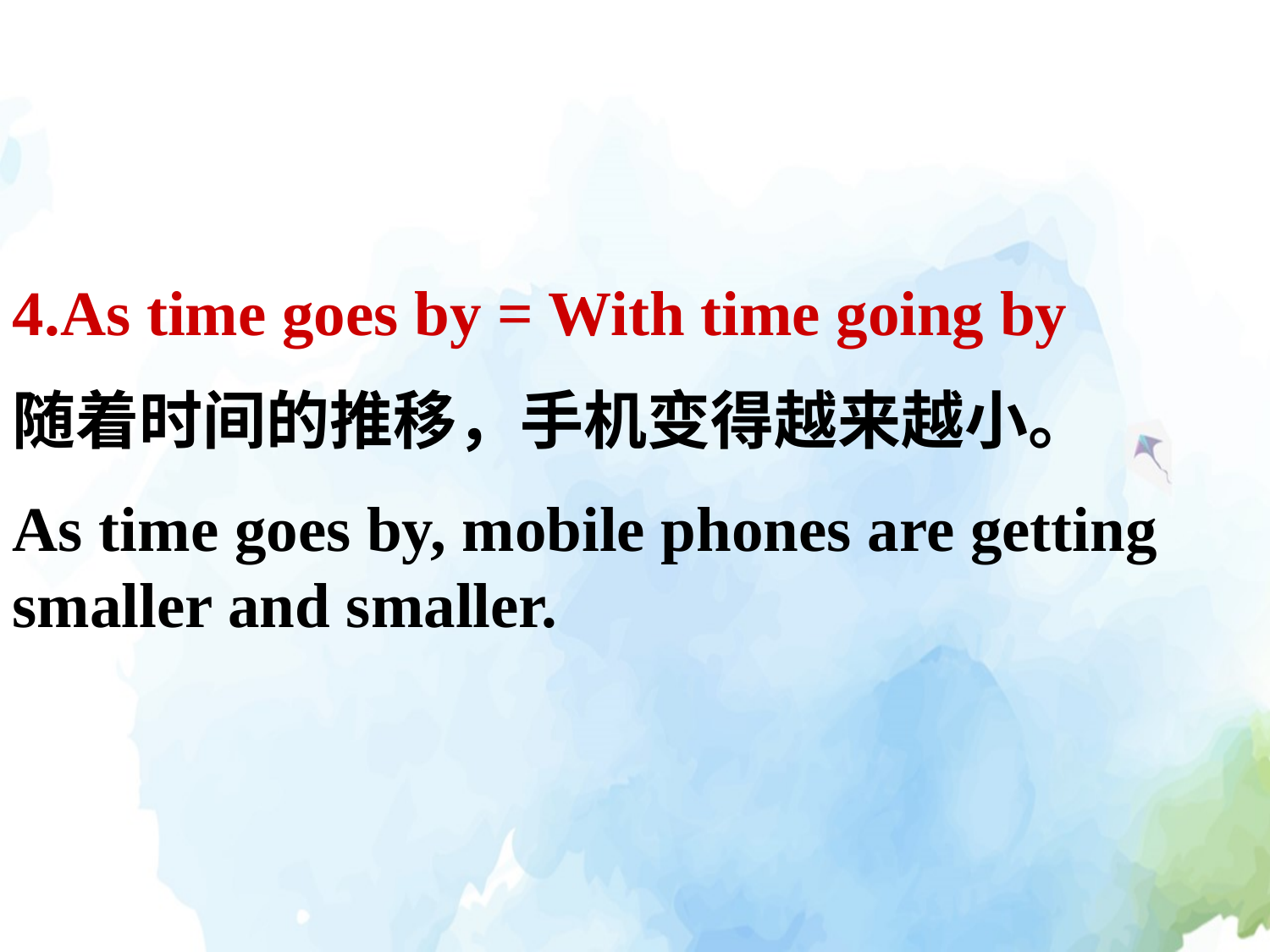

4.As time goes by = With time going by
随着时间的推移，手机变得越来越小。
As time goes by, mobile phones are getting smaller and smaller.